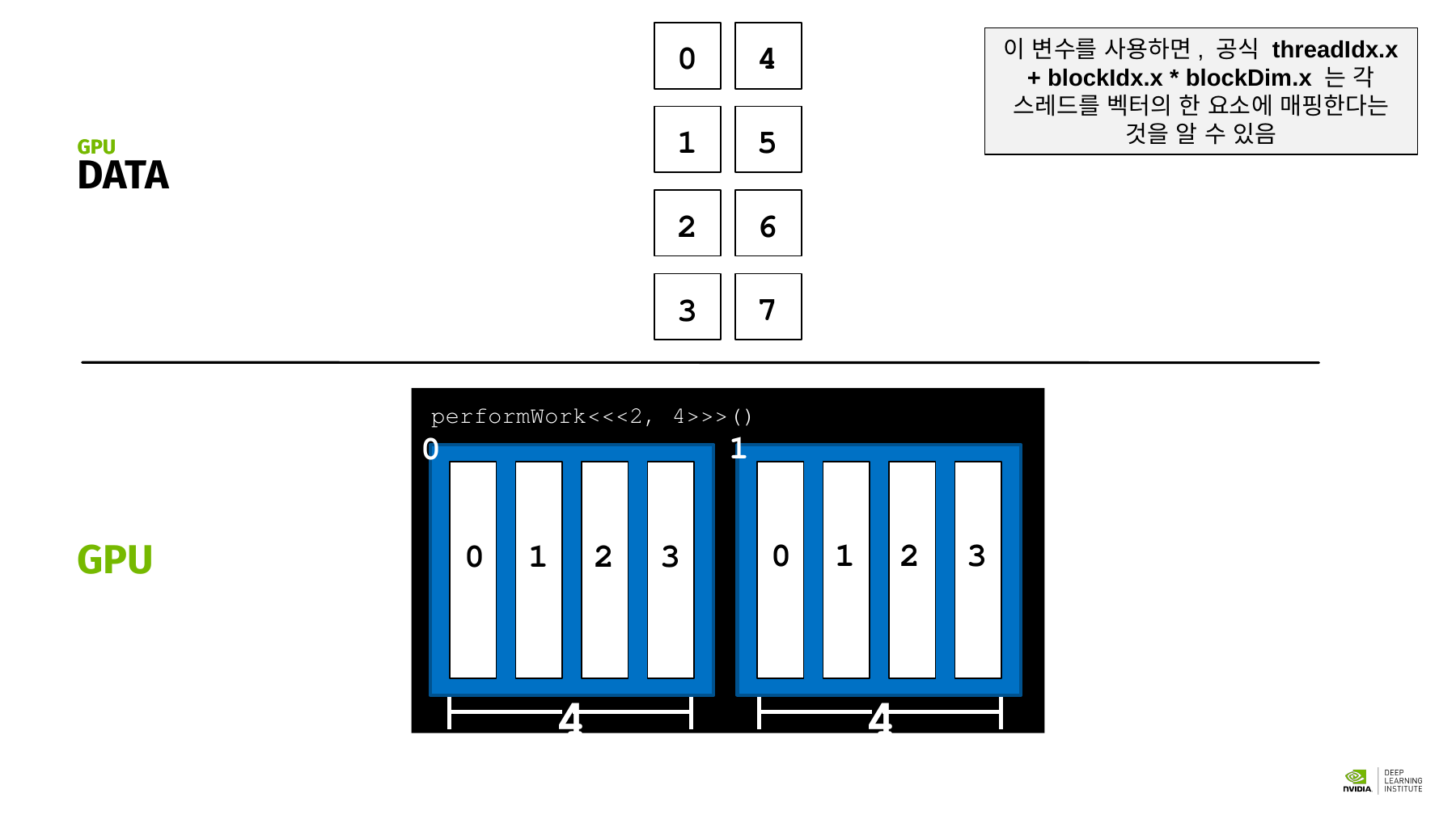

이 변수를 사용하면, 공식 threadIdx.x + blockIdx.x * blockDim.x 는 각 스레드를 벡터의 한 요소에 매핑한다는 것을 알 수 있음
4
5
6
7
0
1
2
3
GPU
GPU
DATA

performWork<<<2, 4>>>()

1
0
0
1
2
3
0
1
2
3
GPU
4
4